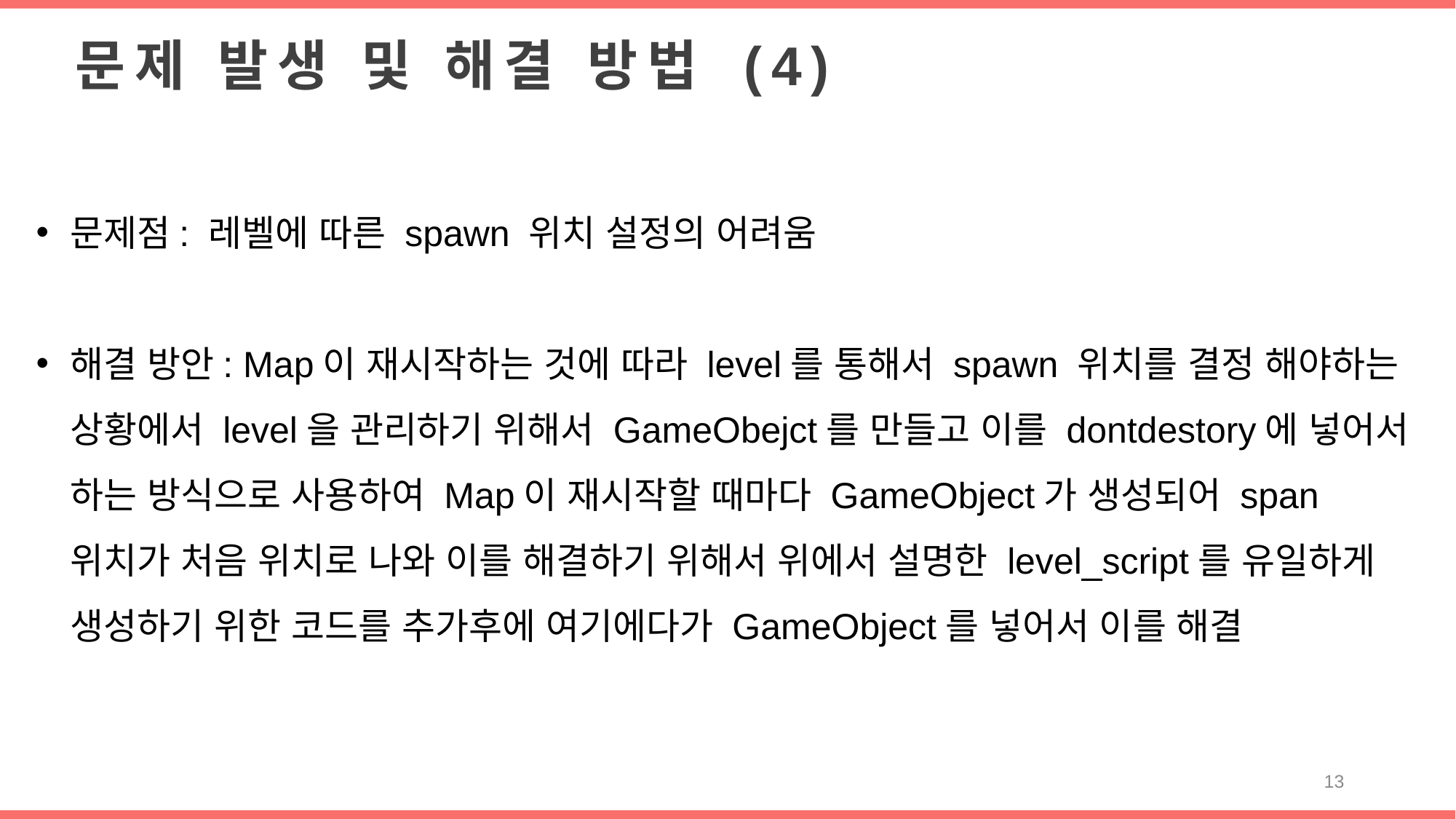

문제 발생 및 해결 방법 (4)
문제점: 레벨에 따른 spawn 위치 설정의 어려움

해결 방안: Map이 재시작하는 것에 따라 level를 통해서 spawn 위치를 결정 해야하는 상황에서 level을 관리하기 위해서 GameObejct를 만들고 이를 dontdestory에 넣어서 하는 방식으로 사용하여 Map이 재시작할 때마다 GameObject가 생성되어 span 위치가 처음 위치로 나와 이를 해결하기 위해서 위에서 설명한 level_script를 유일하게 생성하기 위한 코드를 추가후에 여기에다가 GameObject를 넣어서 이를 해결
13